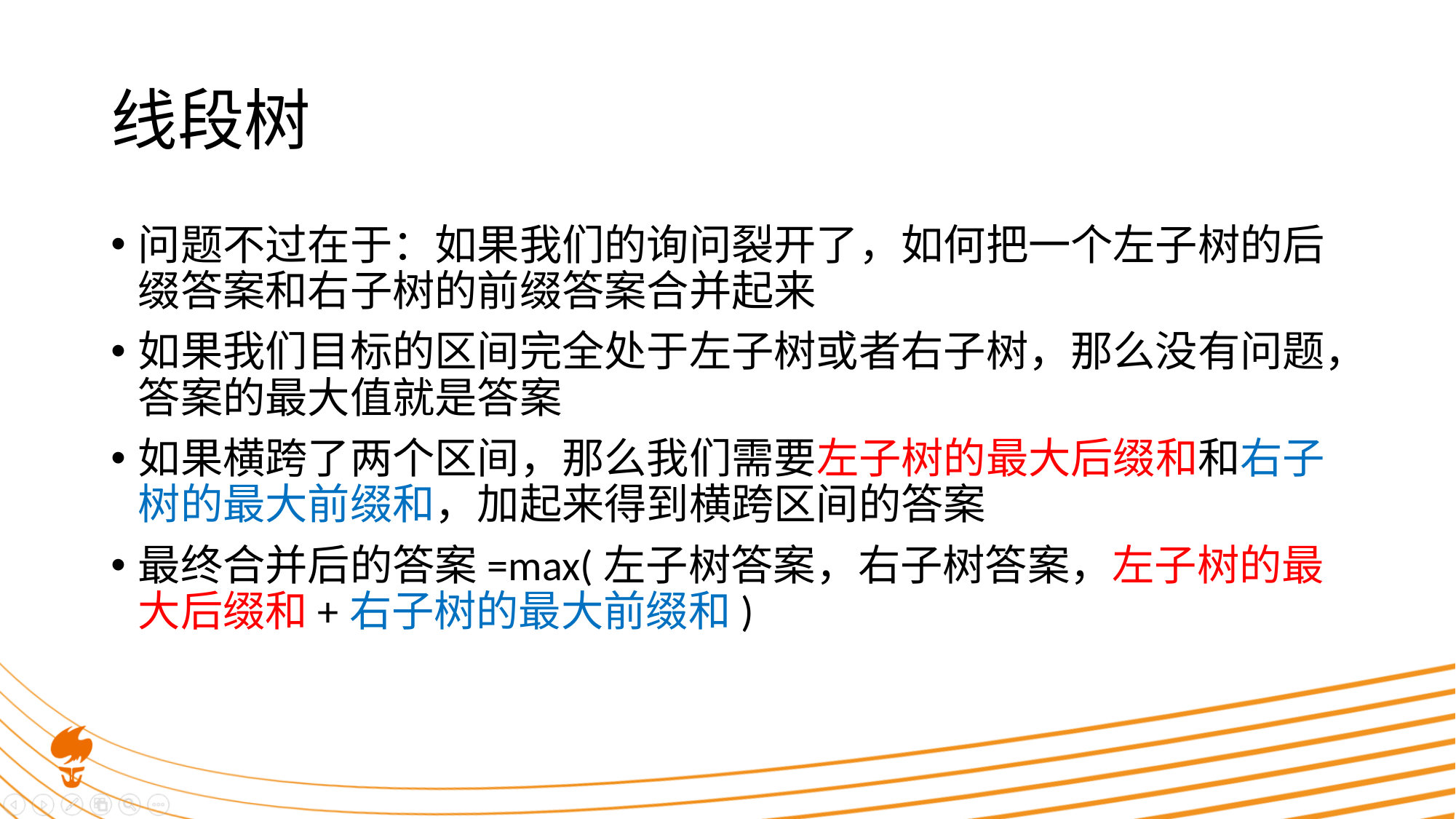

# 线段树
问题不过在于：如果我们的询问裂开了，如何把一个左子树的后缀答案和右子树的前缀答案合并起来
如果我们目标的区间完全处于左子树或者右子树，那么没有问题，答案的最大值就是答案
如果横跨了两个区间，那么我们需要左子树的最大后缀和和右子树的最大前缀和，加起来得到横跨区间的答案
最终合并后的答案=max(左子树答案，右子树答案，左子树的最大后缀和+右子树的最大前缀和)